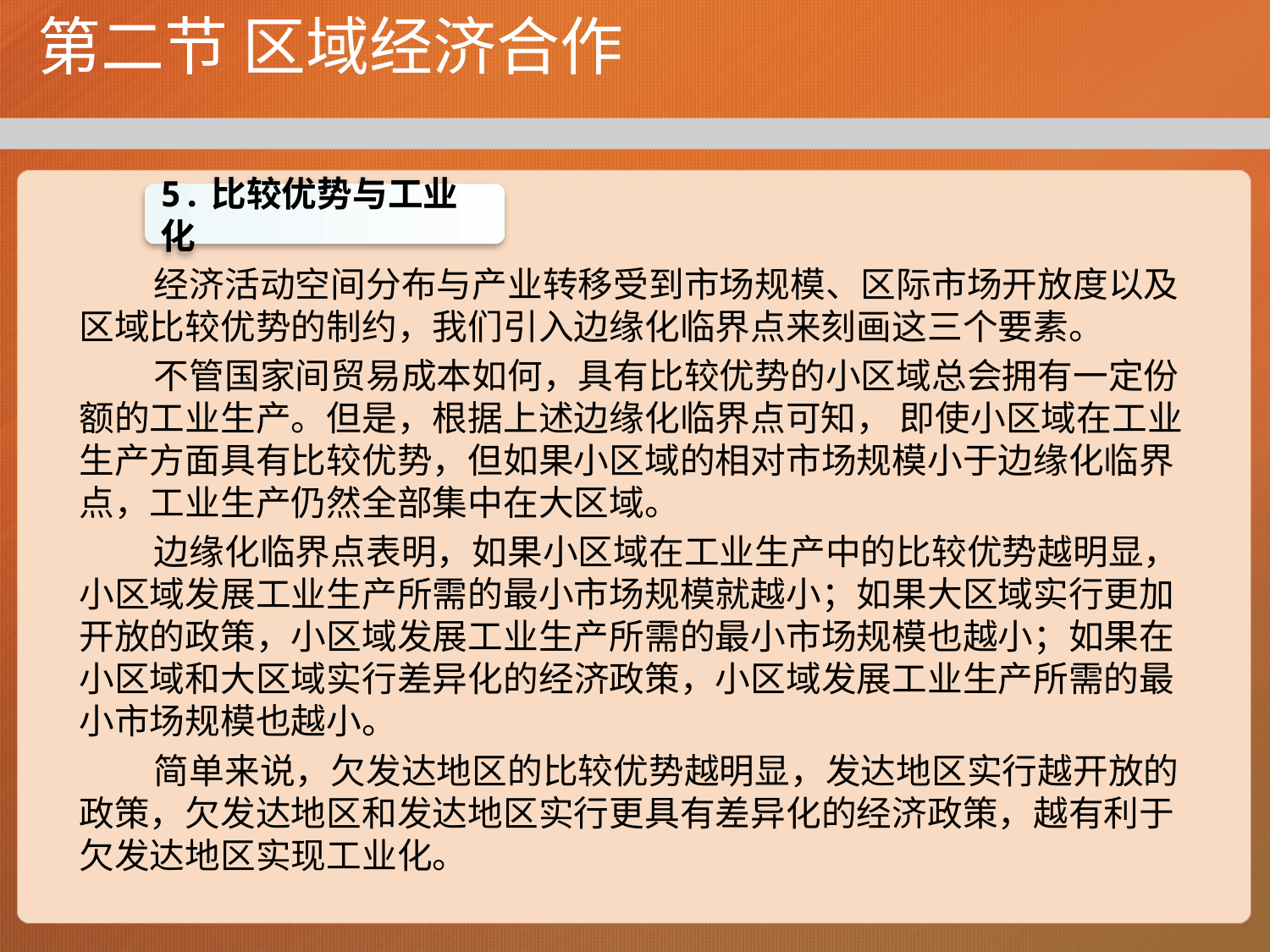

# 第二节 区域经济合作
5.比较优势与工业化

经济活动空间分布与产业转移受到市场规模、区际市场开放度以及区域比较优势的制约，我们引入边缘化临界点来刻画这三个要素。
不管国家间贸易成本如何，具有比较优势的小区域总会拥有一定份额的工业生产。但是，根据上述边缘化临界点可知， 即使小区域在工业生产方面具有比较优势，但如果小区域的相对市场规模小于边缘化临界点，工业生产仍然全部集中在大区域。
边缘化临界点表明，如果小区域在工业生产中的比较优势越明显，小区域发展工业生产所需的最小市场规模就越小；如果大区域实行更加开放的政策，小区域发展工业生产所需的最小市场规模也越小；如果在小区域和大区域实行差异化的经济政策，小区域发展工业生产所需的最小市场规模也越小。
简单来说，欠发达地区的比较优势越明显，发达地区实行越开放的政策，欠发达地区和发达地区实行更具有差异化的经济政策，越有利于欠发达地区实现工业化。